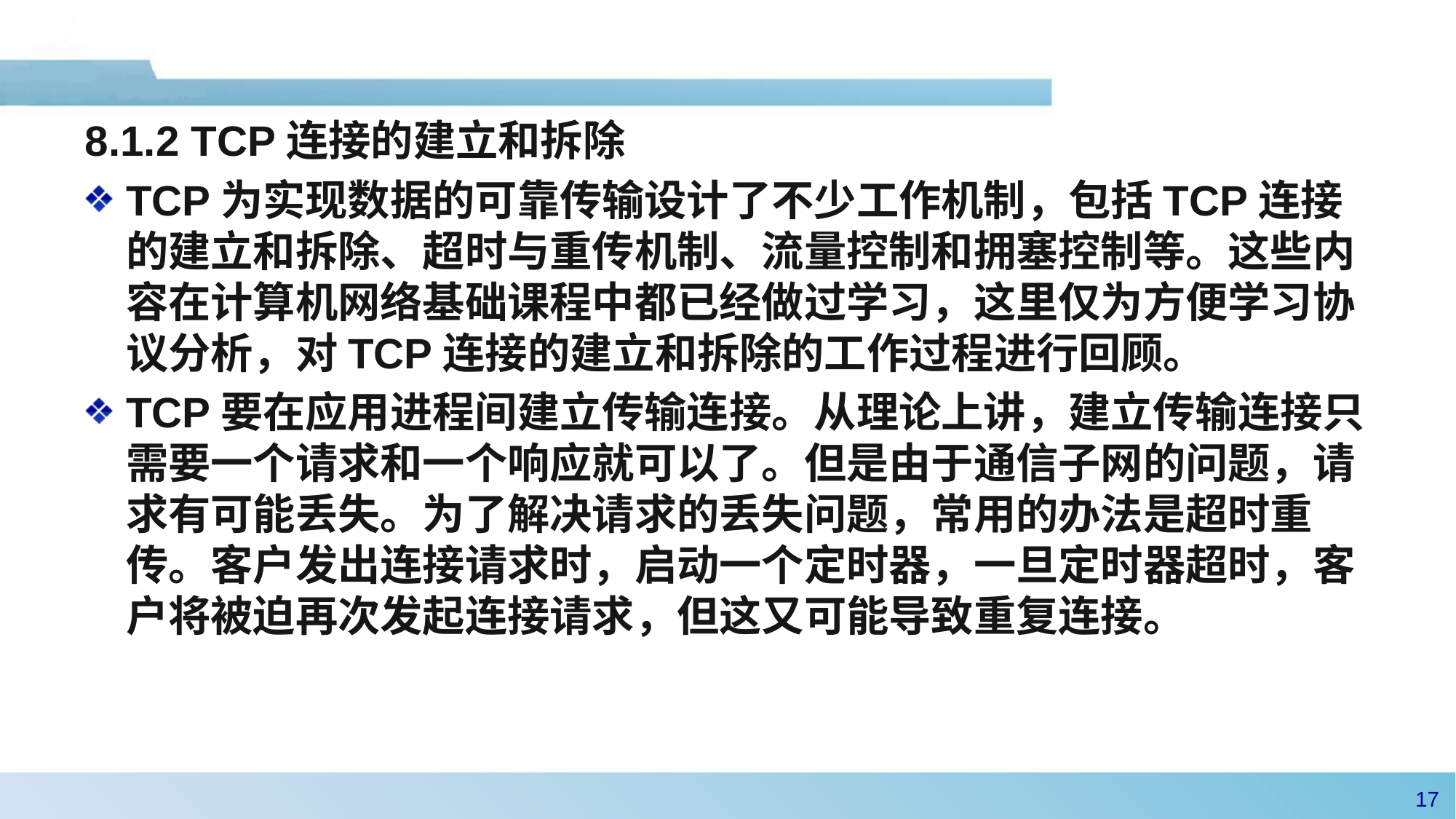

8.1.2 TCP连接的建立和拆除
TCP为实现数据的可靠传输设计了不少工作机制，包括TCP连接的建立和拆除、超时与重传机制、流量控制和拥塞控制等。这些内容在计算机网络基础课程中都已经做过学习，这里仅为方便学习协议分析，对TCP连接的建立和拆除的工作过程进行回顾。
TCP要在应用进程间建立传输连接。从理论上讲，建立传输连接只需要一个请求和一个响应就可以了。但是由于通信子网的问题，请求有可能丢失。为了解决请求的丢失问题，常用的办法是超时重传。客户发出连接请求时，启动一个定时器，一旦定时器超时，客户将被迫再次发起连接请求，但这又可能导致重复连接。
17